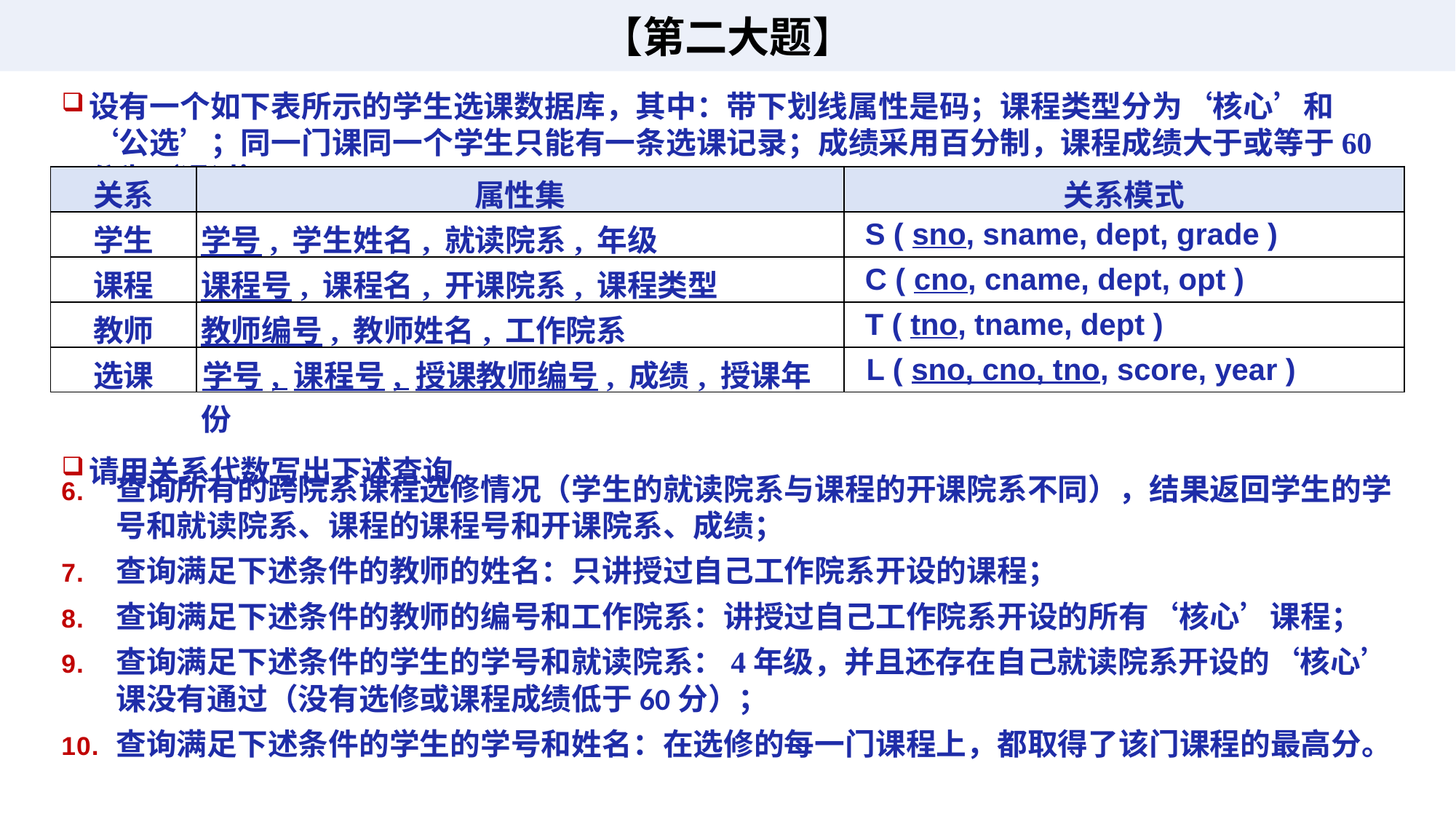

# 【第二大题】
设有一个如下表所示的学生选课数据库，其中：带下划线属性是码；课程类型分为‘核心’和‘公选’；同一门课同一个学生只能有一条选课记录；成绩采用百分制，课程成绩大于或等于60分为‘通过’。

请用关系代数写出下述查询。
| 关系 | 属性集 | 关系模式 |
| --- | --- | --- |
| 学生 | 学号, 学生姓名, 就读院系, 年级 | S ( sno, sname, dept, grade ) |
| 课程 | 课程号, 课程名, 开课院系, 课程类型 | C ( cno, cname, dept, opt ) |
| 教师 | 教师编号, 教师姓名, 工作院系 | T ( tno, tname, dept ) |
| 选课 | 学号, 课程号, 授课教师编号, 成绩, 授课年份 | L ( sno, cno, tno, score, year ) |
查询所有的跨院系课程选修情况（学生的就读院系与课程的开课院系不同），结果返回学生的学号和就读院系、课程的课程号和开课院系、成绩；
查询满足下述条件的教师的姓名：只讲授过自己工作院系开设的课程；
查询满足下述条件的教师的编号和工作院系：讲授过自己工作院系开设的所有‘核心’课程；
查询满足下述条件的学生的学号和就读院系：4年级，并且还存在自己就读院系开设的‘核心’课没有通过（没有选修或课程成绩低于60分）；
查询满足下述条件的学生的学号和姓名：在选修的每一门课程上，都取得了该门课程的最高分。